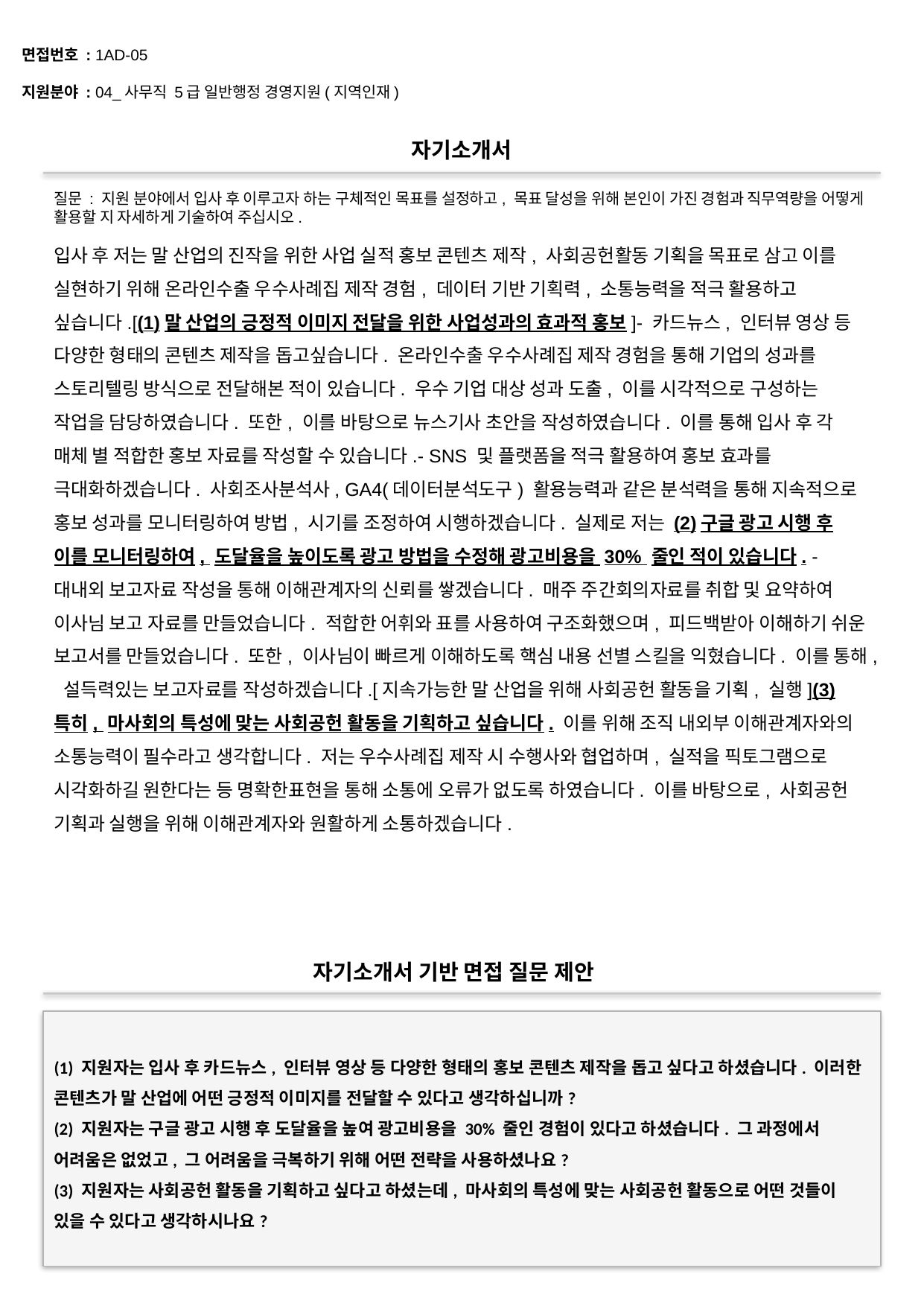

면접번호 : 1AD-05

지원분야 : 04_사무직 5급 일반행정 경영지원(지역인재)
#

자기소개서

질문 : 지원 분야에서 입사 후 이루고자 하는 구체적인 목표를 설정하고, 목표 달성을 위해 본인이 가진 경험과 직무역량을 어떻게 활용할 지 자세하게 기술하여 주십시오.

입사 후 저는 말 산업의 진작을 위한 사업 실적 홍보 콘텐츠 제작, 사회공헌활동 기획을 목표로 삼고 이를 실현하기 위해 온라인수출 우수사례집 제작 경험, 데이터 기반 기획력, 소통능력을 적극 활용하고 싶습니다.[(1)말 산업의 긍정적 이미지 전달을 위한 사업성과의 효과적 홍보]- 카드뉴스, 인터뷰 영상 등 다양한 형태의 콘텐츠 제작을 돕고싶습니다. 온라인수출 우수사례집 제작 경험을 통해 기업의 성과를 스토리텔링 방식으로 전달해본 적이 있습니다. 우수 기업 대상 성과 도출, 이를 시각적으로 구성하는 작업을 담당하였습니다. 또한, 이를 바탕으로 뉴스기사 초안을 작성하였습니다. 이를 통해 입사 후 각 매체 별 적합한 홍보 자료를 작성할 수 있습니다.- SNS 및 플랫폼을 적극 활용하여 홍보 효과를 극대화하겠습니다. 사회조사분석사, GA4(데이터분석도구) 활용능력과 같은 분석력을 통해 지속적으로 홍보 성과를 모니터링하여 방법, 시기를 조정하여 시행하겠습니다. 실제로 저는 (2)구글 광고 시행 후 이를 모니터링하여, 도달율을 높이도록 광고 방법을 수정해 광고비용을 30% 줄인 적이 있습니다. - 대내외 보고자료 작성을 통해 이해관계자의 신뢰를 쌓겠습니다. 매주 주간회의자료를 취합 및 요약하여 이사님 보고 자료를 만들었습니다. 적합한 어휘와 표를 사용하여 구조화했으며, 피드백받아 이해하기 쉬운 보고서를 만들었습니다. 또한, 이사님이 빠르게 이해하도록 핵심 내용 선별 스킬을 익혔습니다. 이를 통해, 설득력있는 보고자료를 작성하겠습니다.[지속가능한 말 산업을 위해 사회공헌 활동을 기획, 실행](3)특히, 마사회의 특성에 맞는 사회공헌 활동을 기획하고 싶습니다. 이를 위해 조직 내외부 이해관계자와의 소통능력이 필수라고 생각합니다. 저는 우수사례집 제작 시 수행사와 협업하며, 실적을 픽토그램으로 시각화하길 원한다는 등 명확한표현을 통해 소통에 오류가 없도록 하였습니다. 이를 바탕으로, 사회공헌 기획과 실행을 위해 이해관계자와 원활하게 소통하겠습니다.

자기소개서 기반 면접 질문 제안

(1) 지원자는 입사 후 카드뉴스, 인터뷰 영상 등 다양한 형태의 홍보 콘텐츠 제작을 돕고 싶다고 하셨습니다. 이러한 콘텐츠가 말 산업에 어떤 긍정적 이미지를 전달할 수 있다고 생각하십니까?
(2) 지원자는 구글 광고 시행 후 도달율을 높여 광고비용을 30% 줄인 경험이 있다고 하셨습니다. 그 과정에서 어려움은 없었고, 그 어려움을 극복하기 위해 어떤 전략을 사용하셨나요?
(3) 지원자는 사회공헌 활동을 기획하고 싶다고 하셨는데, 마사회의 특성에 맞는 사회공헌 활동으로 어떤 것들이 있을 수 있다고 생각하시나요?